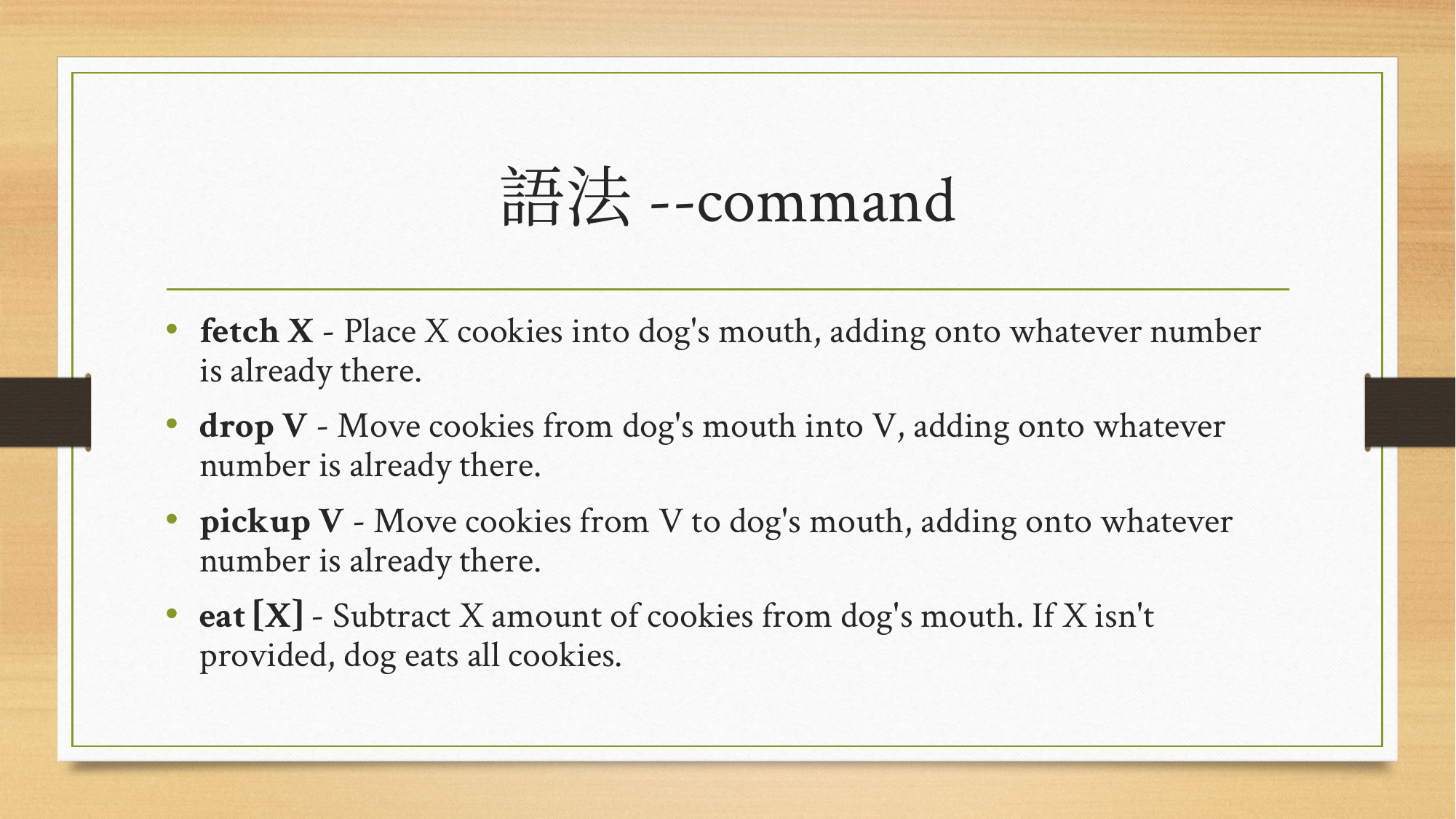

# 語法--command
fetch X - Place X cookies into dog's mouth, adding onto whatever number is already there.
drop V - Move cookies from dog's mouth into V, adding onto whatever number is already there.
pickup V - Move cookies from V to dog's mouth, adding onto whatever number is already there.
eat [X] - Subtract X amount of cookies from dog's mouth. If X isn't provided, dog eats all cookies.